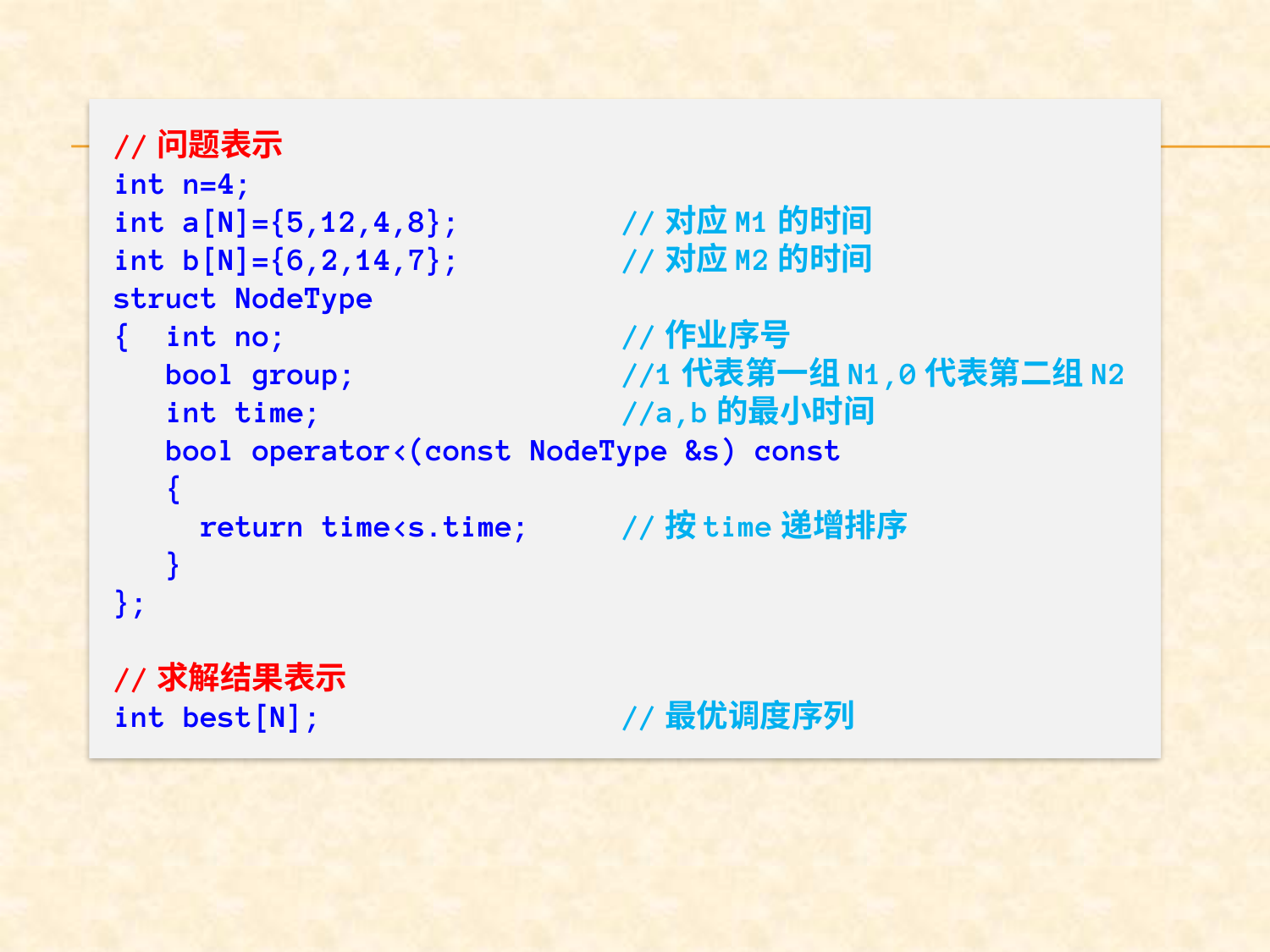

//问题表示
int n=4;
int a[N]={5,12,4,8};		//对应M1的时间
int b[N]={6,2,14,7};		//对应M2的时间
struct NodeType
{  int no;			//作业序号
   bool group;			//1代表第一组N1,0代表第二组N2
   int time;			//a,b的最小时间
   bool operator<(const NodeType &s) const
   {
     return time<s.time;	//按time递增排序
   }
};
//求解结果表示
int best[N];			//最优调度序列